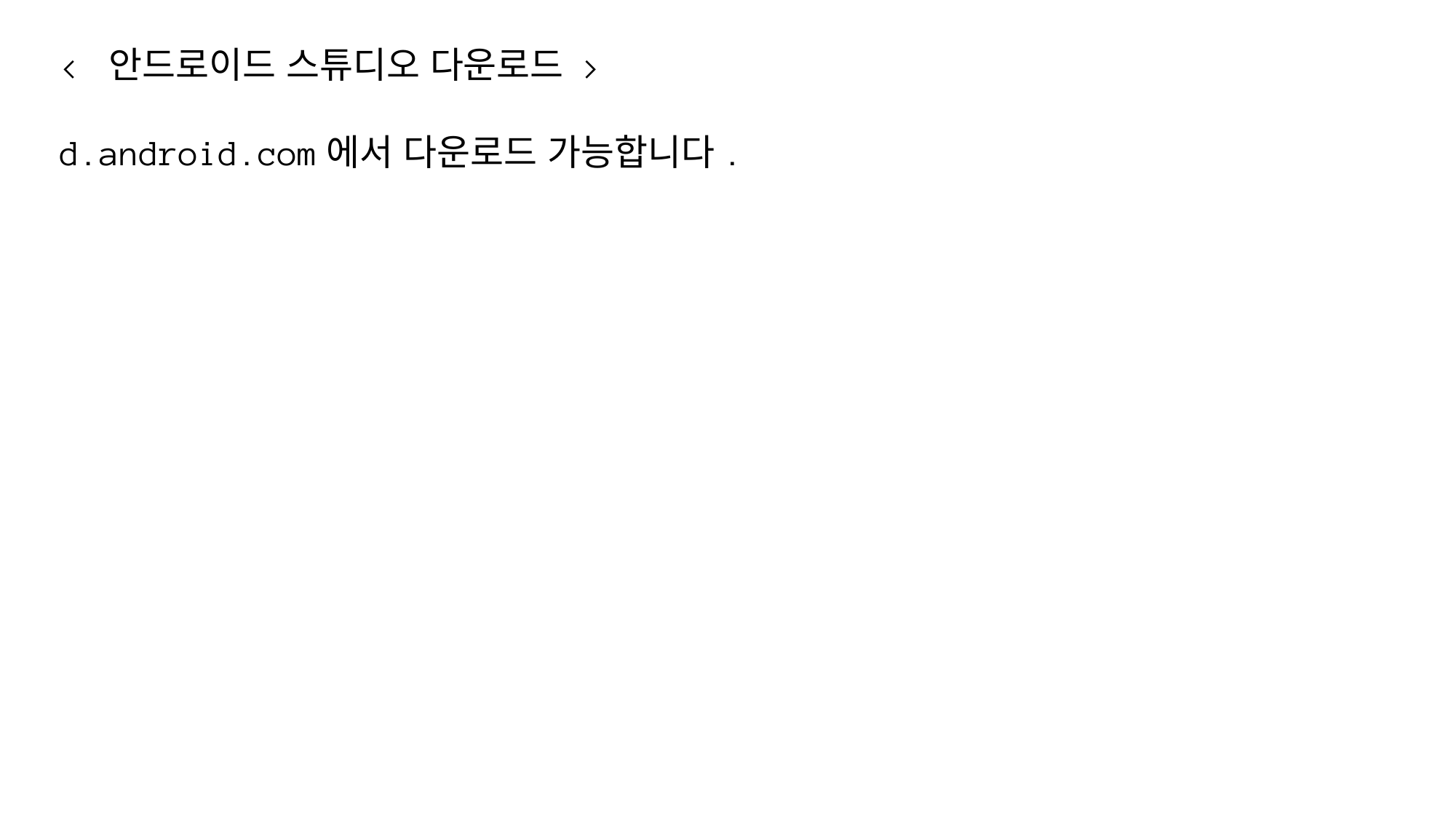

< 안드로이드 스튜디오 다운로드 >

d.android.com에서 다운로드 가능합니다.